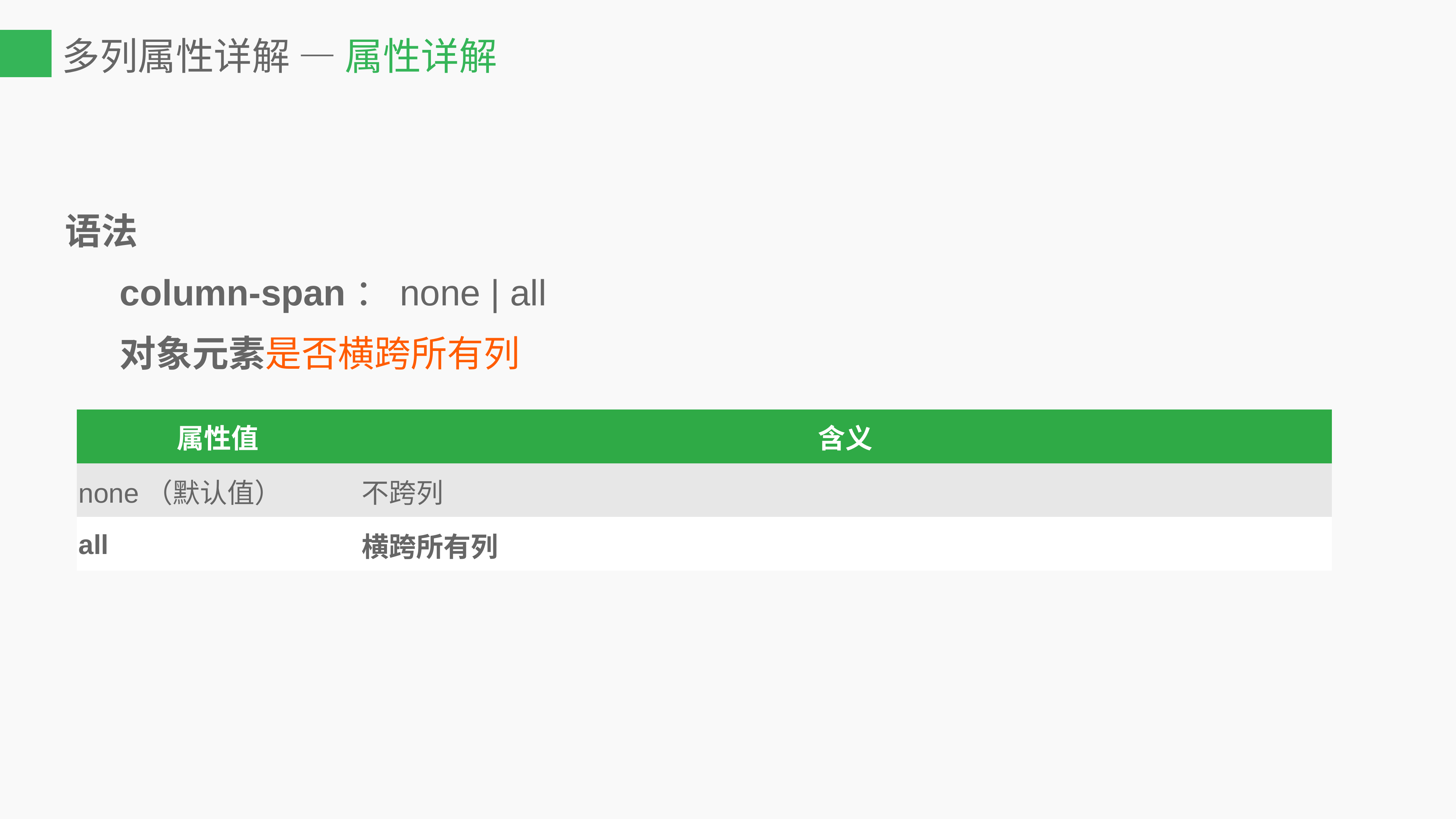

# 多列属性详解 — 属性详解
语法
	column-span：none | all
	对象元素是否横跨所有列
| 属性值 | 含义 |
| --- | --- |
| none（默认值） | 不跨列 |
| all | 横跨所有列 |